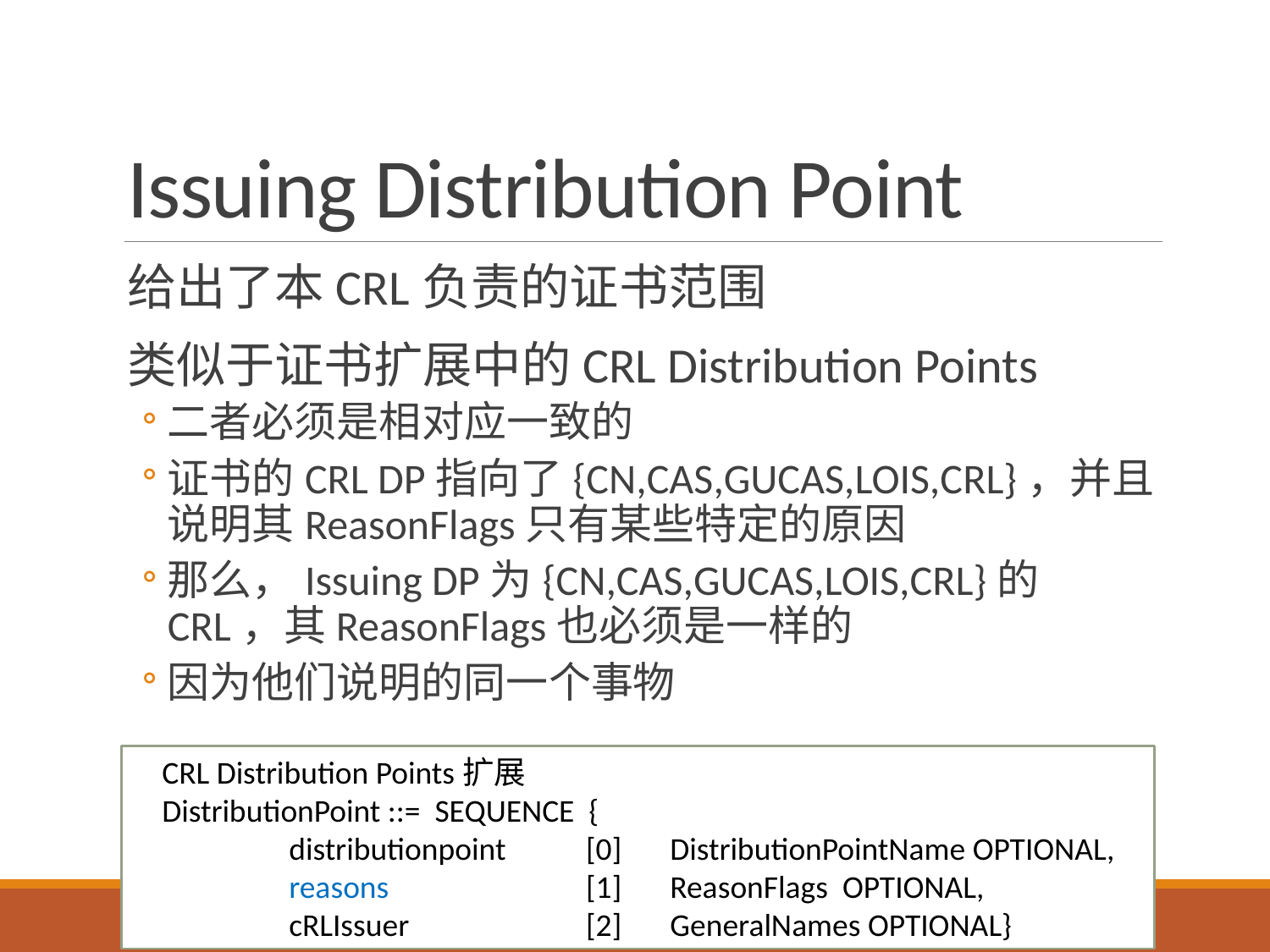

# Issuing Distribution Point
给出了本CRL负责的证书范围
类似于证书扩展中的CRL Distribution Points
二者必须是相对应一致的
证书的CRL DP指向了{CN,CAS,GUCAS,LOIS,CRL}，并且说明其ReasonFlags只有某些特定的原因
那么，Issuing DP为{CN,CAS,GUCAS,LOIS,CRL}的CRL，其ReasonFlags也必须是一样的
因为他们说明的同一个事物
CRL Distribution Points扩展
DistributionPoint ::=  SEQUENCE  {
	distributionpoint	      [0]	DistributionPointName OPTIONAL,
	reasons		      [1]	ReasonFlags  OPTIONAL,
	cRLIssuer	      	      [2]	GeneralNames OPTIONAL}
69